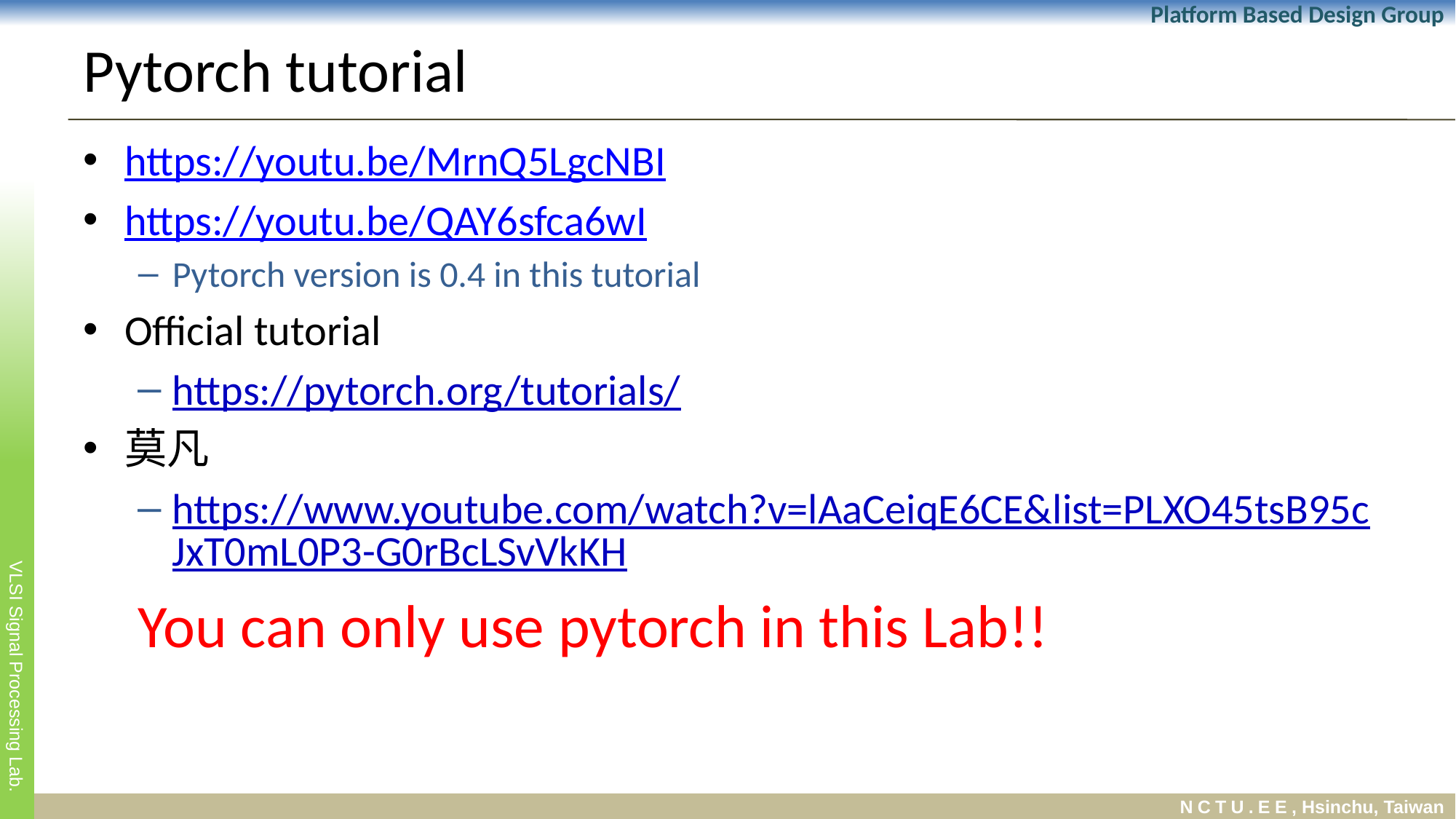

# Pytorch tutorial
https://youtu.be/MrnQ5LgcNBI
https://youtu.be/QAY6sfca6wI
Pytorch version is 0.4 in this tutorial
Official tutorial
https://pytorch.org/tutorials/
莫凡
https://www.youtube.com/watch?v=lAaCeiqE6CE&list=PLXO45tsB95cJxT0mL0P3-G0rBcLSvVkKH
You can only use pytorch in this Lab!!